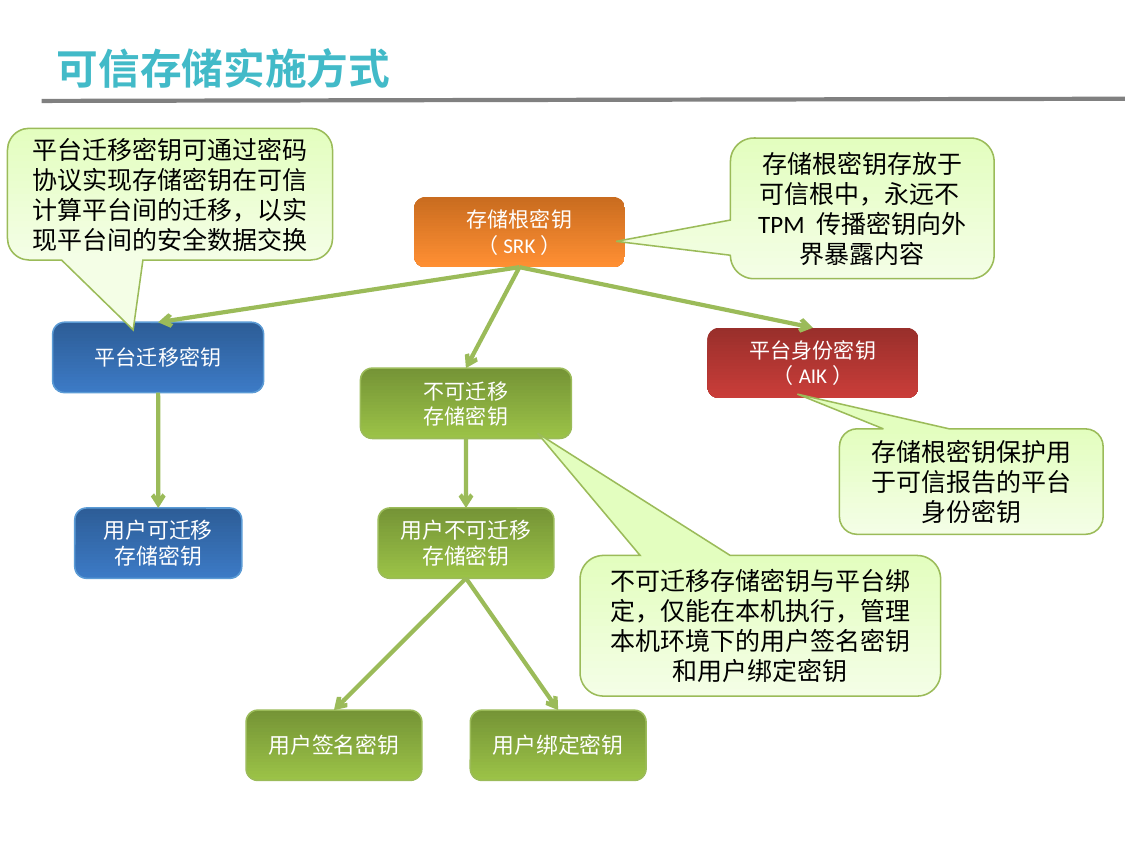

可信存储实施方式
可信存储实施方式
平台迁移密钥可通过密码协议实现存储密钥在可信计算平台间的迁移，以实现平台间的安全数据交换
存储根密钥存放于可信根中，永远不TPM 传播密钥向外界暴露内容
存储根密钥
（SRK）
平台迁移密钥
平台身份密钥
（AIK）
不可迁移
存储密钥
存储根密钥保护用于可信报告的平台身份密钥
用户可迁移
存储密钥
用户不可迁移
存储密钥
不可迁移存储密钥与平台绑定，仅能在本机执行，管理本机环境下的用户签名密钥和用户绑定密钥
用户签名密钥
用户绑定密钥
可信计算北京市重点实验室
*
*